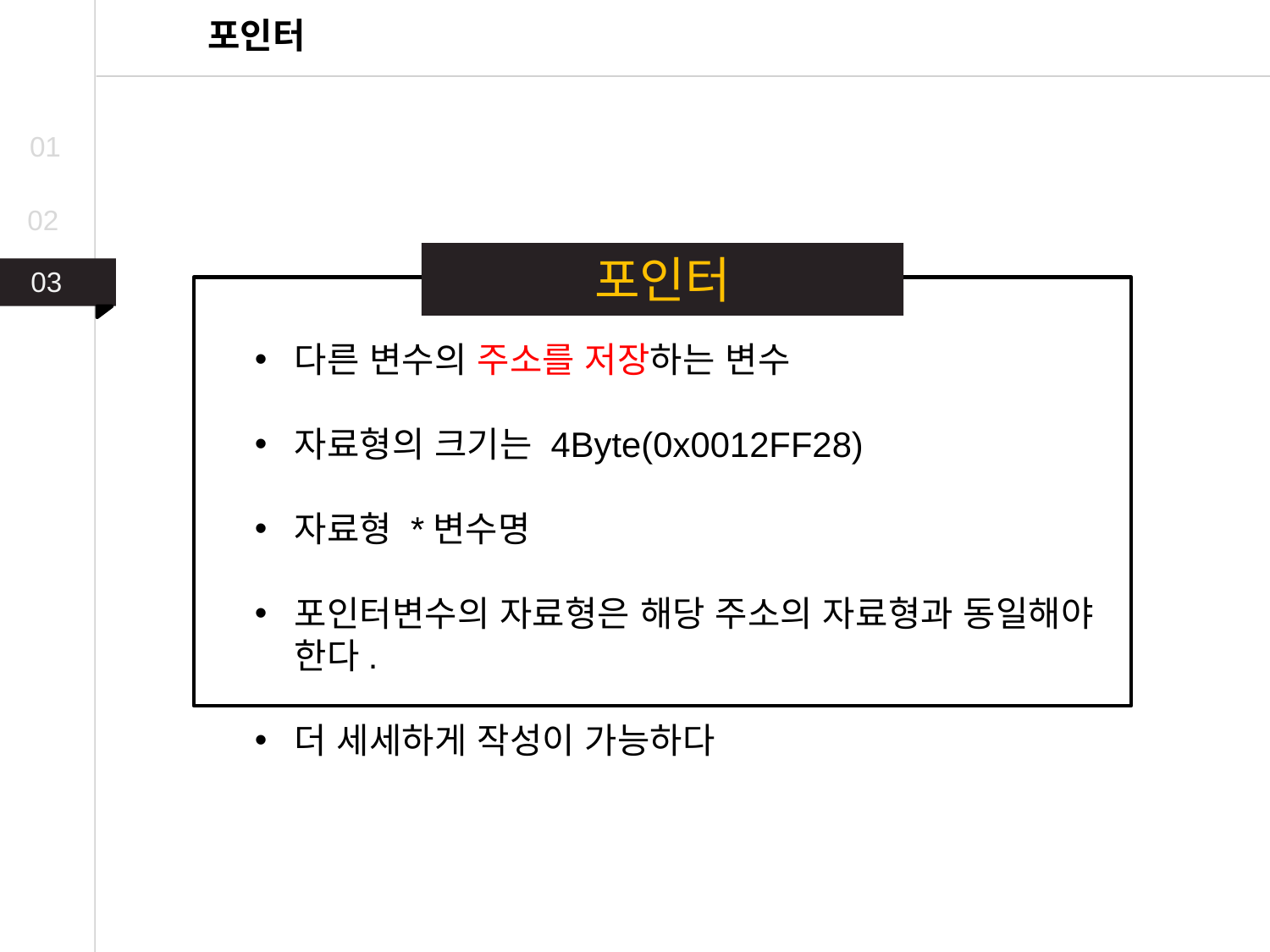

포인터
01
02
포인터

03

03
02

다른 변수의 주소를 저장하는 변수

자료형의 크기는 4Byte(0x0012FF28)

자료형 *변수명

포인터변수의 자료형은 해당 주소의 자료형과 동일해야 한다.

더 세세하게 작성이 가능하다